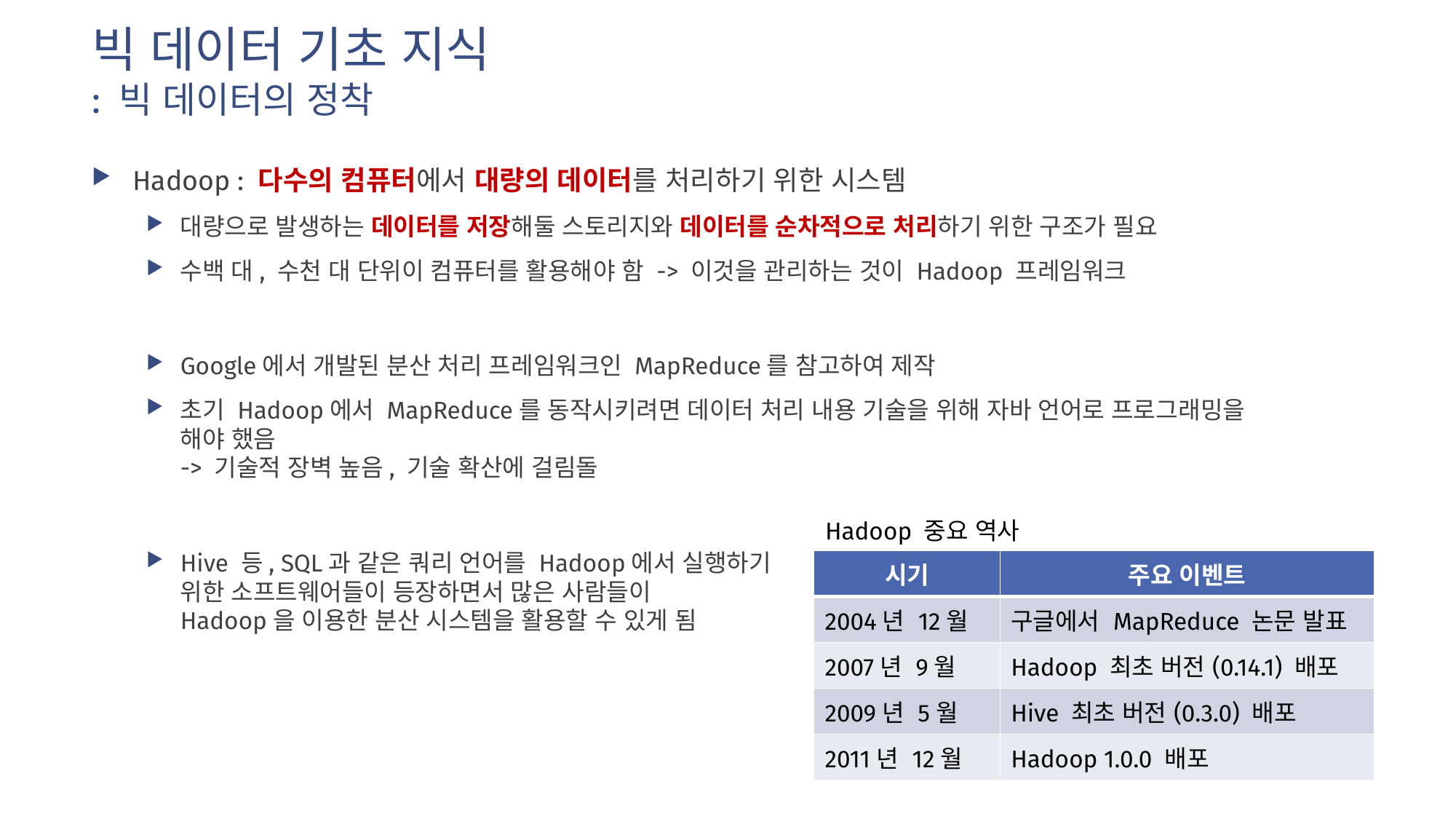

# 빅 데이터 기초 지식 : 빅 데이터의 정착
Hadoop : 다수의 컴퓨터에서 대량의 데이터를 처리하기 위한 시스템
대량으로 발생하는 데이터를 저장해둘 스토리지와 데이터를 순차적으로 처리하기 위한 구조가 필요
수백 대, 수천 대 단위이 컴퓨터를 활용해야 함 -> 이것을 관리하는 것이 Hadoop 프레임워크

Google에서 개발된 분산 처리 프레임워크인 MapReduce를 참고하여 제작
초기 Hadoop에서 MapReduce를 동작시키려면 데이터 처리 내용 기술을 위해 자바 언어로 프로그래밍을 해야 했음
-> 기술적 장벽 높음, 기술 확산에 걸림돌

Hive 등, SQL과 같은 쿼리 언어를 Hadoop에서 실행하기
위한 소프트웨어들이 등장하면서 많은 사람들이
Hadoop을 이용한 분산 시스템을 활용할 수 있게 됨

Hadoop 중요 역사
| 시기 | 주요 이벤트 |
| --- | --- |
| 2004년 12월 | 구글에서 MapReduce 논문 발표 |
| 2007년 9월 | Hadoop 최초 버전(0.14.1) 배포 |
| 2009년 5월 | Hive 최초 버전(0.3.0) 배포 |
| 2011년 12월 | Hadoop 1.0.0 배포 |